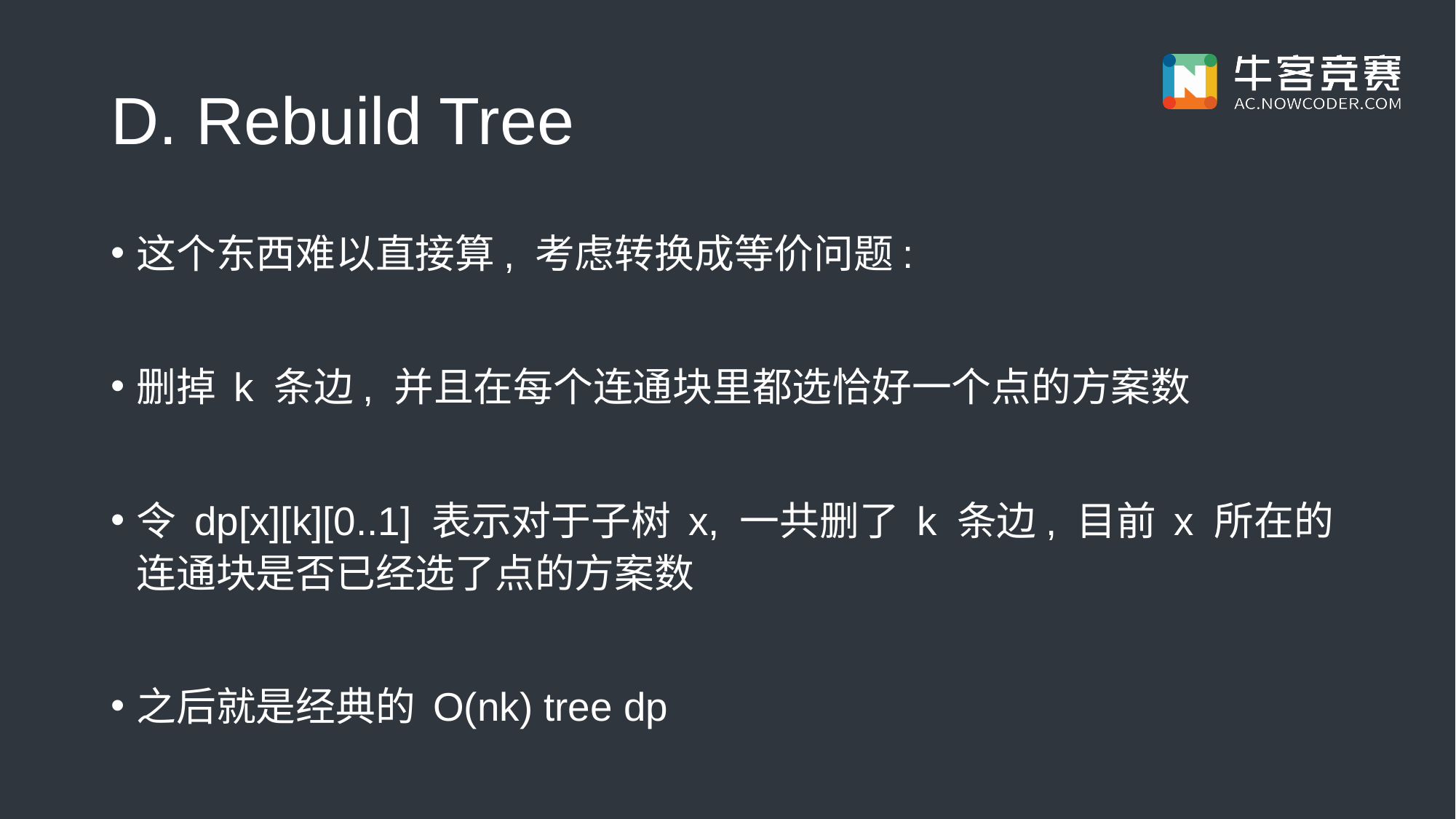

# D. Rebuild Tree
这个东西难以直接算, 考虑转换成等价问题:

删掉 k 条边, 并且在每个连通块里都选恰好一个点的方案数

令 dp[x][k][0..1] 表示对于子树 x, 一共删了 k 条边, 目前 x 所在的连通块是否已经选了点的方案数

之后就是经典的 O(nk) tree dp